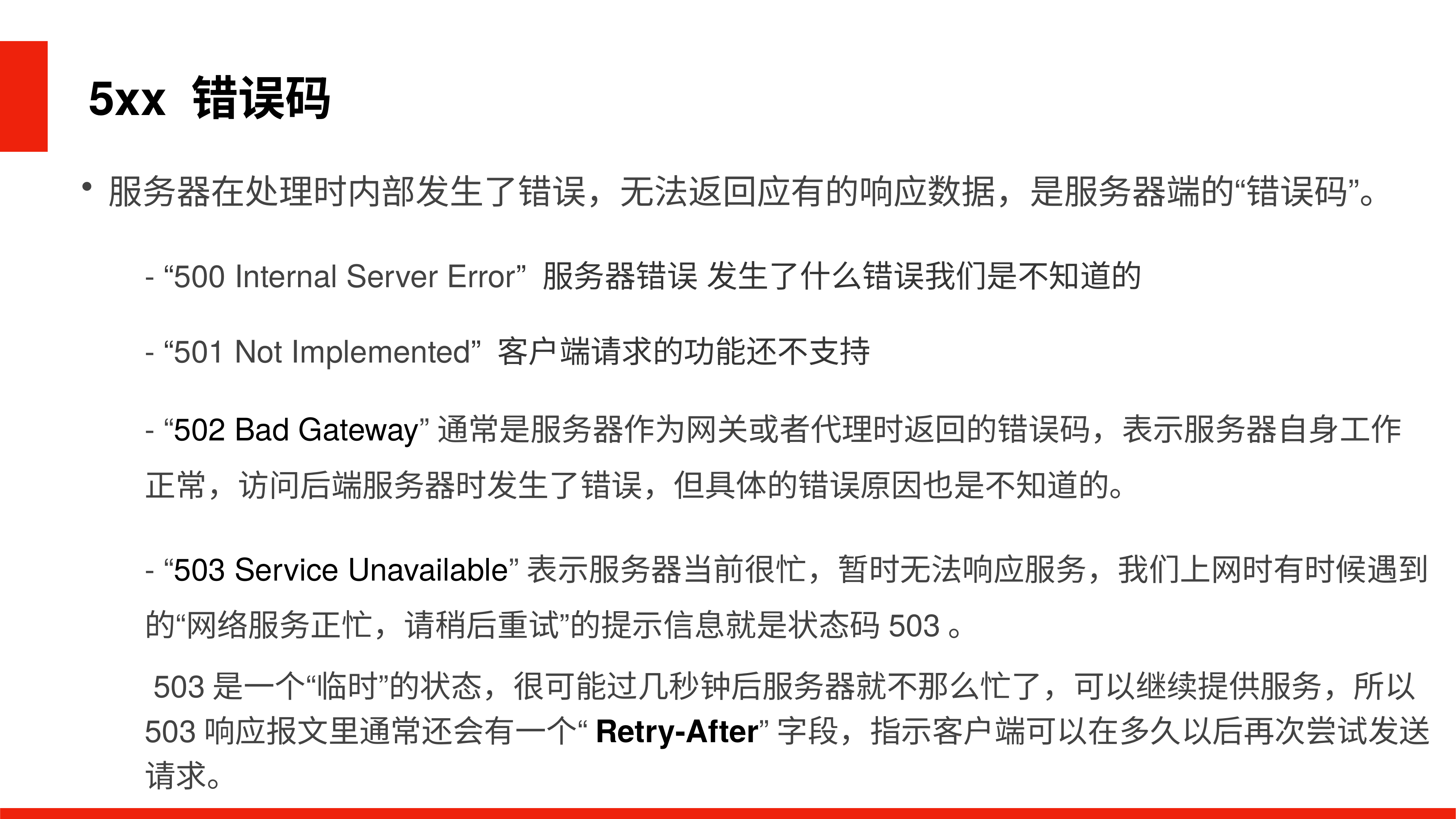

5xx 错误码
服务器在处理时内部发生了错误，无法返回应有的响应数据，是服务器端的“错误码”。
- “500 Internal Server Error” 服务器错误 发生了什么错误我们是不知道的

- “501 Not Implemented” 客户端请求的功能还不支持
- “502 Bad Gateway”通常是服务器作为网关或者代理时返回的错误码，表示服务器自身工作正常，访问后端服务器时发生了错误，但具体的错误原因也是不知道的。
- “503 Service Unavailable”表示服务器当前很忙，暂时无法响应服务，我们上网时有时候遇到的“网络服务正忙，请稍后重试”的提示信息就是状态码503。
 503是一个“临时”的状态，很可能过几秒钟后服务器就不那么忙了，可以继续提供服务，所以503响应报文里通常还会有一个“Retry-After”字段，指示客户端可以在多久以后再次尝试发送请求。
27